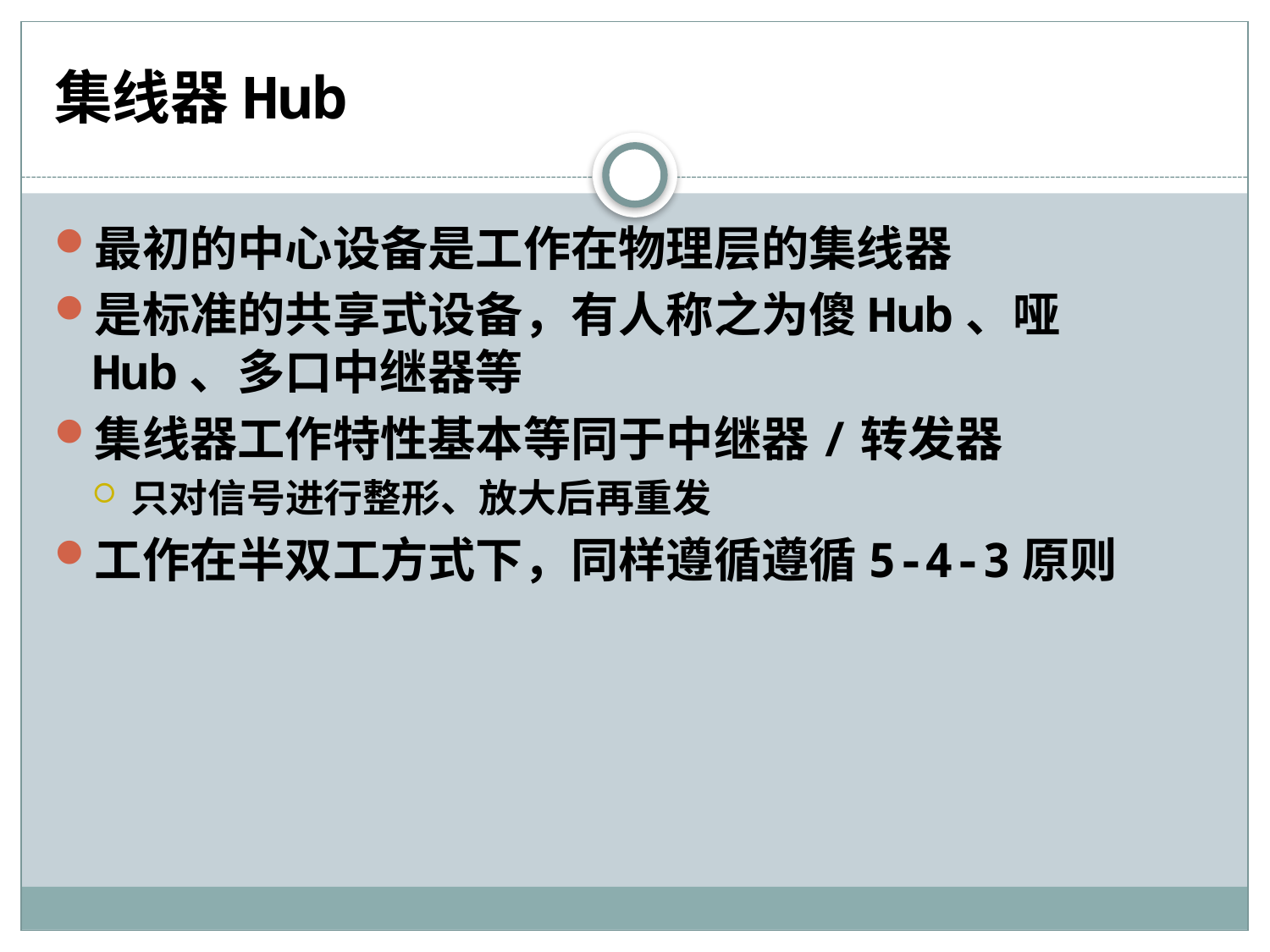

# 集线器Hub
最初的中心设备是工作在物理层的集线器
是标准的共享式设备，有人称之为傻Hub、哑Hub、多口中继器等
集线器工作特性基本等同于中继器/转发器
只对信号进行整形、放大后再重发
工作在半双工方式下，同样遵循遵循5-4-3原则